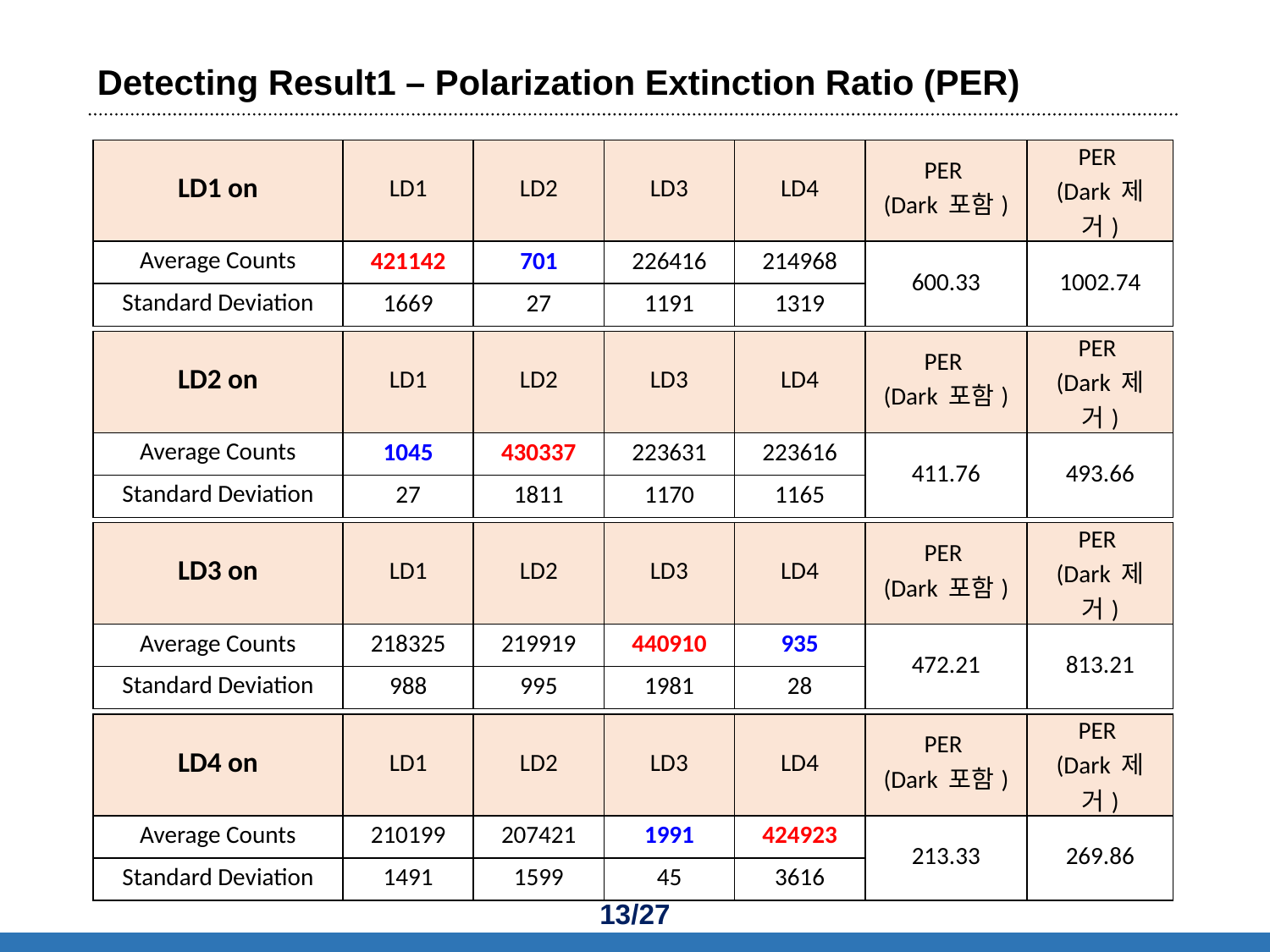

Detecting Result1 – Polarization Extinction Ratio (PER)
| LD1 on | LD1 | LD2 | LD3 | LD4 | PER (Dark 포함) | PER (Dark 제거) |
| --- | --- | --- | --- | --- | --- | --- |
| Average Counts | 421142 | 701 | 226416 | 214968 | 600.33 | 1002.74 |
| Standard Deviation | 1669 | 27 | 1191 | 1319 |  |  |
| LD2 on | LD1 | LD2 | LD3 | LD4 | PER (Dark 포함) | PER (Dark 제거) |
| --- | --- | --- | --- | --- | --- | --- |
| Average Counts | 1045 | 430337 | 223631 | 223616 | 411.76 | 493.66 |
| Standard Deviation | 27 | 1811 | 1170 | 1165 |  |  |
| LD3 on | LD1 | LD2 | LD3 | LD4 | PER (Dark 포함) | PER (Dark 제거) |
| --- | --- | --- | --- | --- | --- | --- |
| Average Counts | 218325 | 219919 | 440910 | 935 | 472.21 | 813.21 |
| Standard Deviation | 988 | 995 | 1981 | 28 |  |  |
| LD4 on | LD1 | LD2 | LD3 | LD4 | PER (Dark 포함) | PER (Dark 제거) |
| --- | --- | --- | --- | --- | --- | --- |
| Average Counts | 210199 | 207421 | 1991 | 424923 | 213.33 | 269.86 |
| Standard Deviation | 1491 | 1599 | 45 | 3616 |  |  |